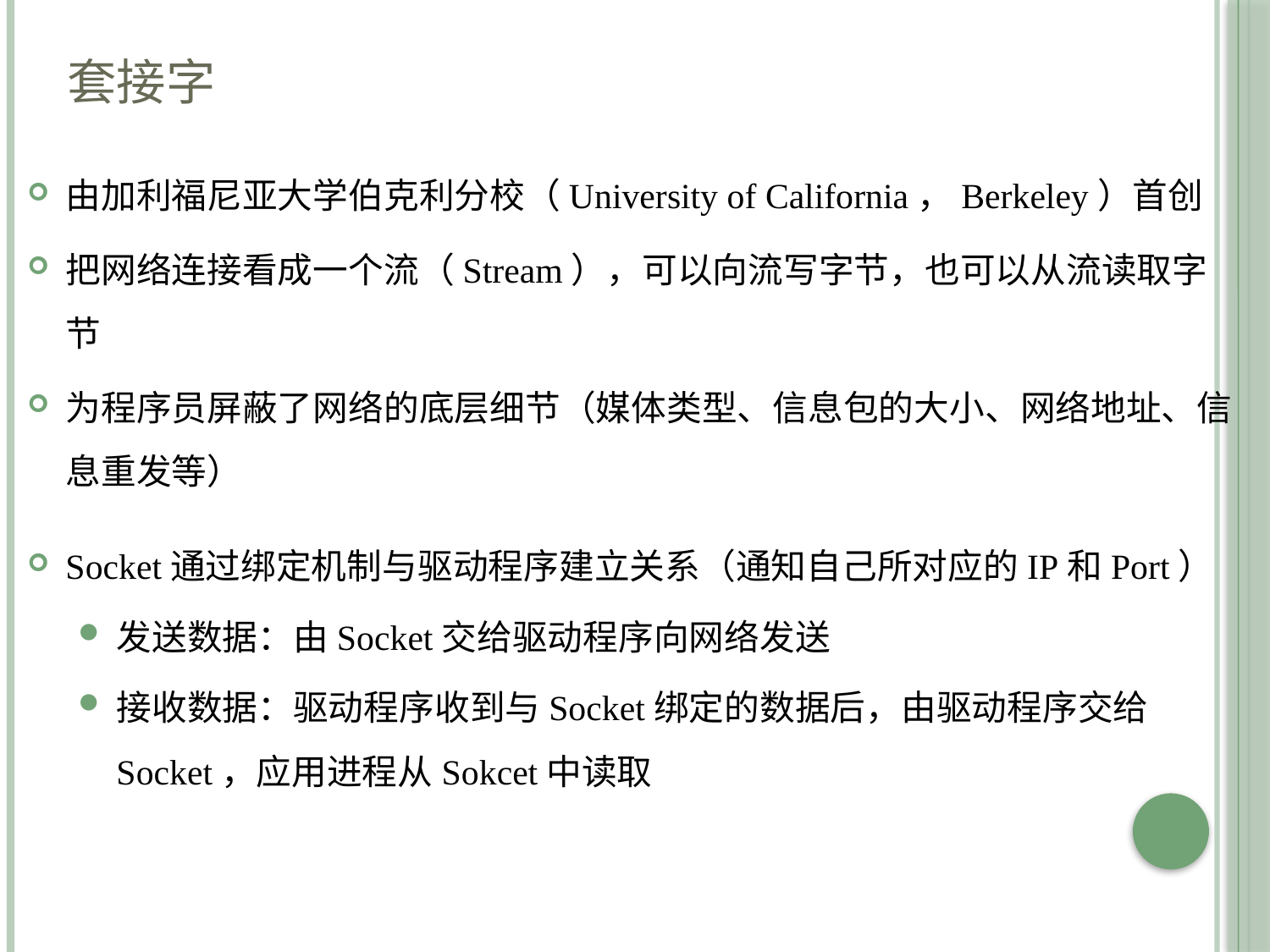

# 套接字
由加利福尼亚大学伯克利分校（University of California，Berkeley）首创
把网络连接看成一个流（Stream），可以向流写字节，也可以从流读取字节
为程序员屏蔽了网络的底层细节（媒体类型、信息包的大小、网络地址、信息重发等）
Socket通过绑定机制与驱动程序建立关系（通知自己所对应的IP和Port）
发送数据：由Socket交给驱动程序向网络发送
接收数据：驱动程序收到与Socket绑定的数据后，由驱动程序交给Socket，应用进程从Sokcet中读取